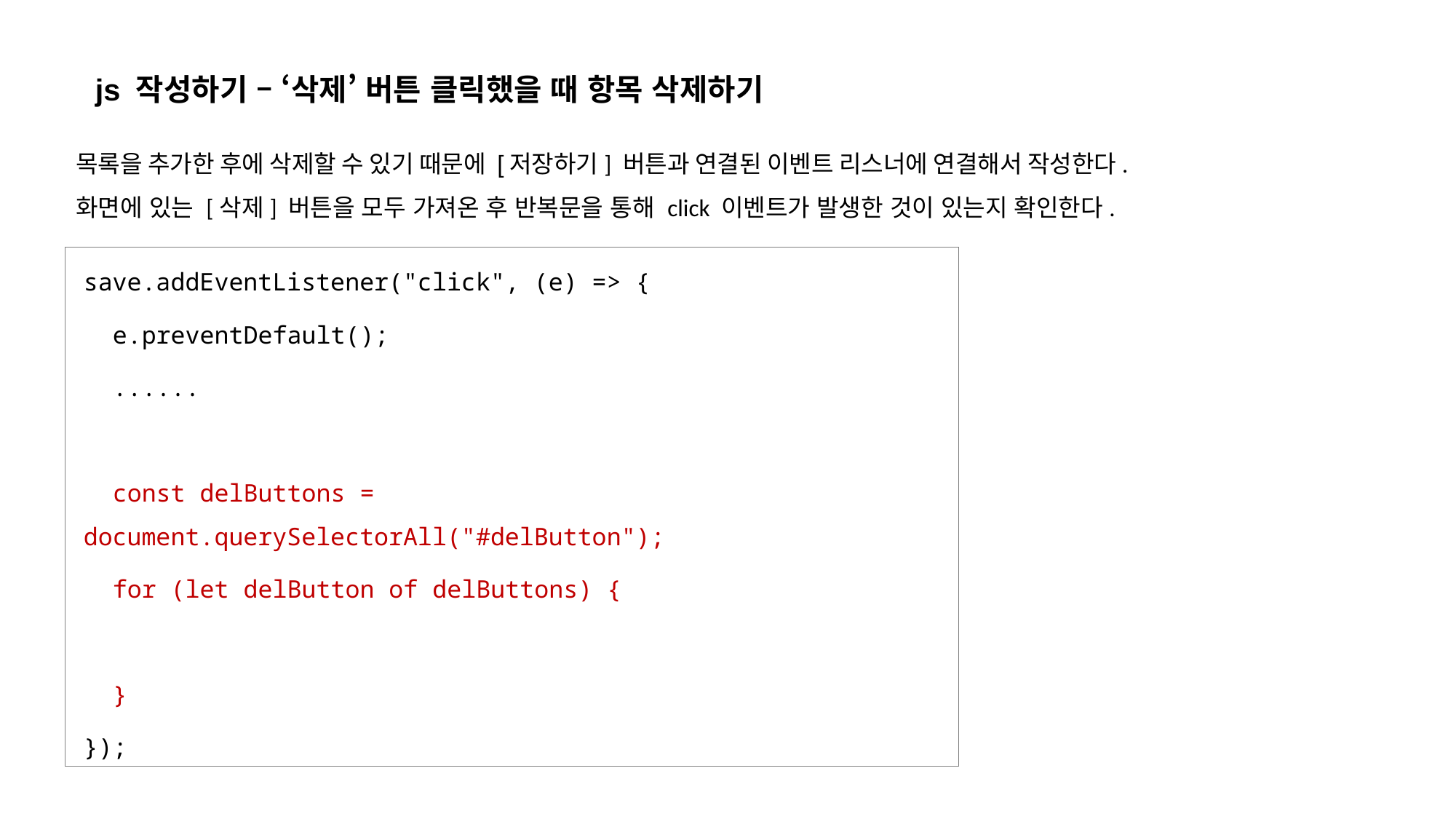

js 작성하기 – ‘삭제’ 버튼 클릭했을 때 항목 삭제하기
목록을 추가한 후에 삭제할 수 있기 때문에 [저장하기] 버튼과 연결된 이벤트 리스너에 연결해서 작성한다.
화면에 있는 [삭제] 버튼을 모두 가져온 후 반복문을 통해 click 이벤트가 발생한 것이 있는지 확인한다.
save.addEventListener("click", (e) => {
  e.preventDefault();
  ......

  const delButtons = document.querySelectorAll("#delButton");
  for (let delButton of delButtons) {

  }
});